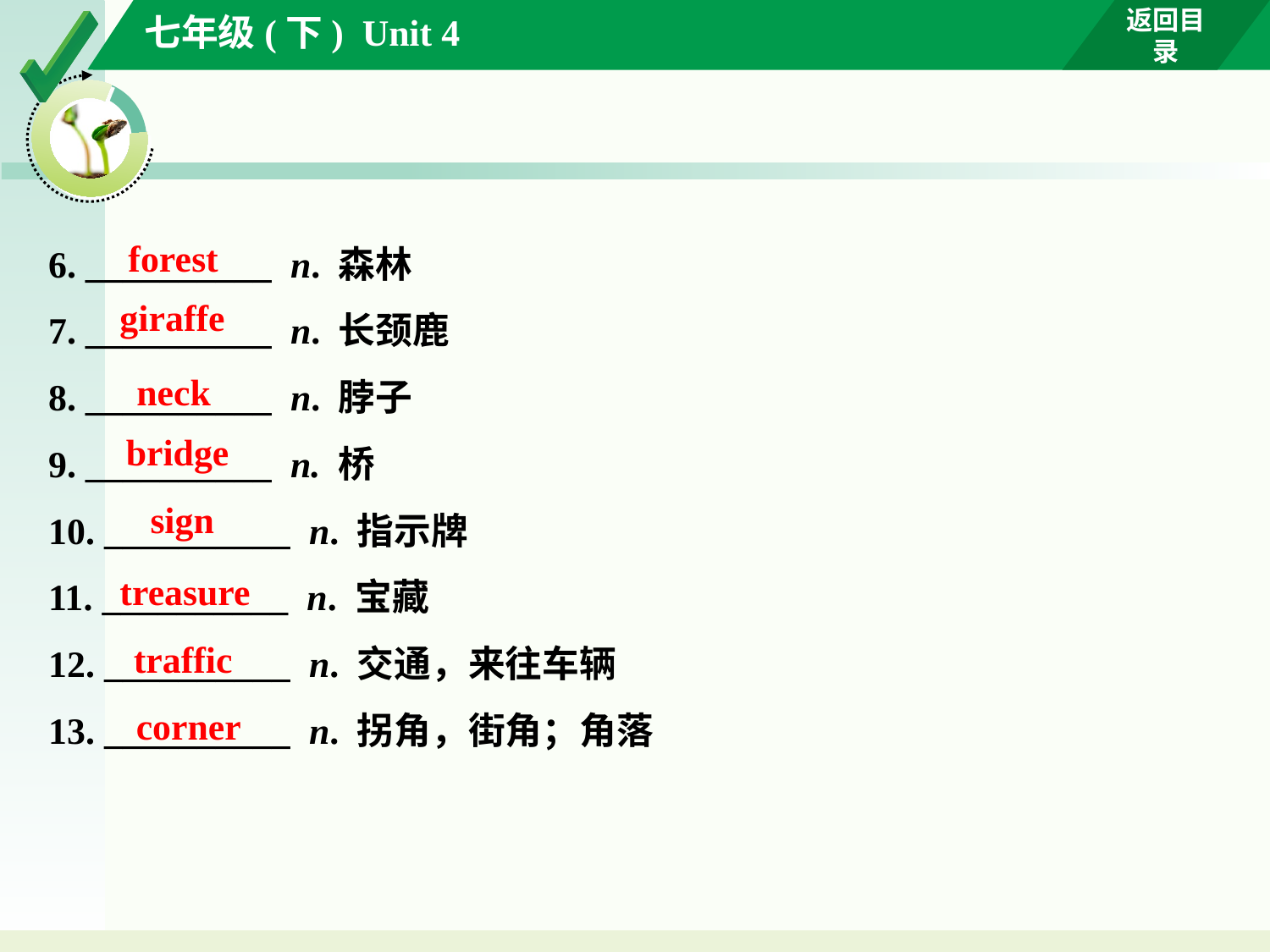

6. __________  n. 森林
7. __________  n. 长颈鹿
8. __________  n. 脖子
9. __________  n. 桥
10. __________  n. 指示牌
11. __________  n. 宝藏
12. __________  n. 交通，来往车辆
13. __________  n. 拐角，街角；角落
forest
  giraffe
neck
bridge
 sign
treasure
traffic
corner